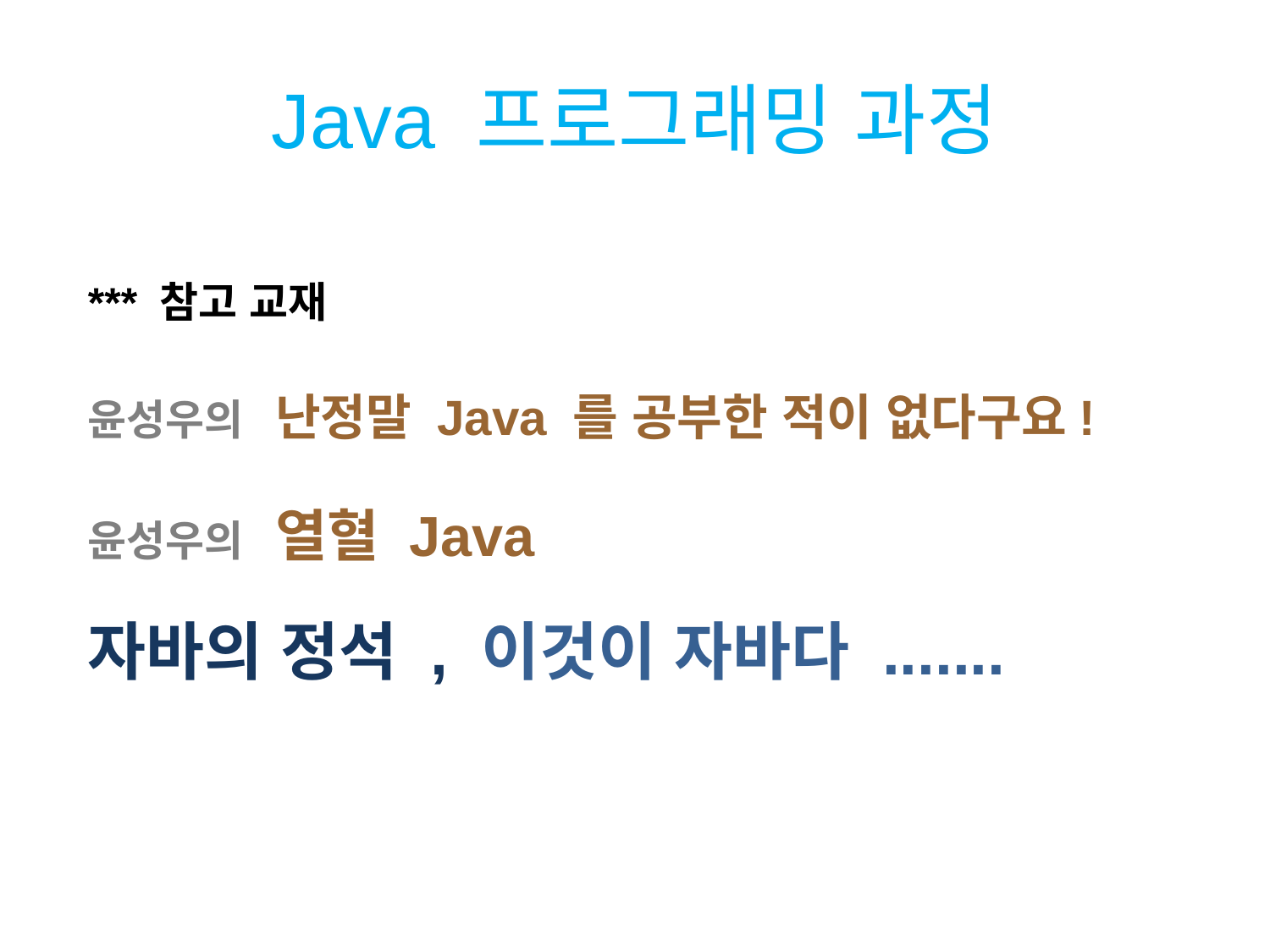

# Java 프로그래밍 과정
*** 참고 교재

윤성우의  난정말 Java 를 공부한 적이 없다구요!

윤성우의  열혈 Java

자바의 정석 , 이것이 자바다 .......